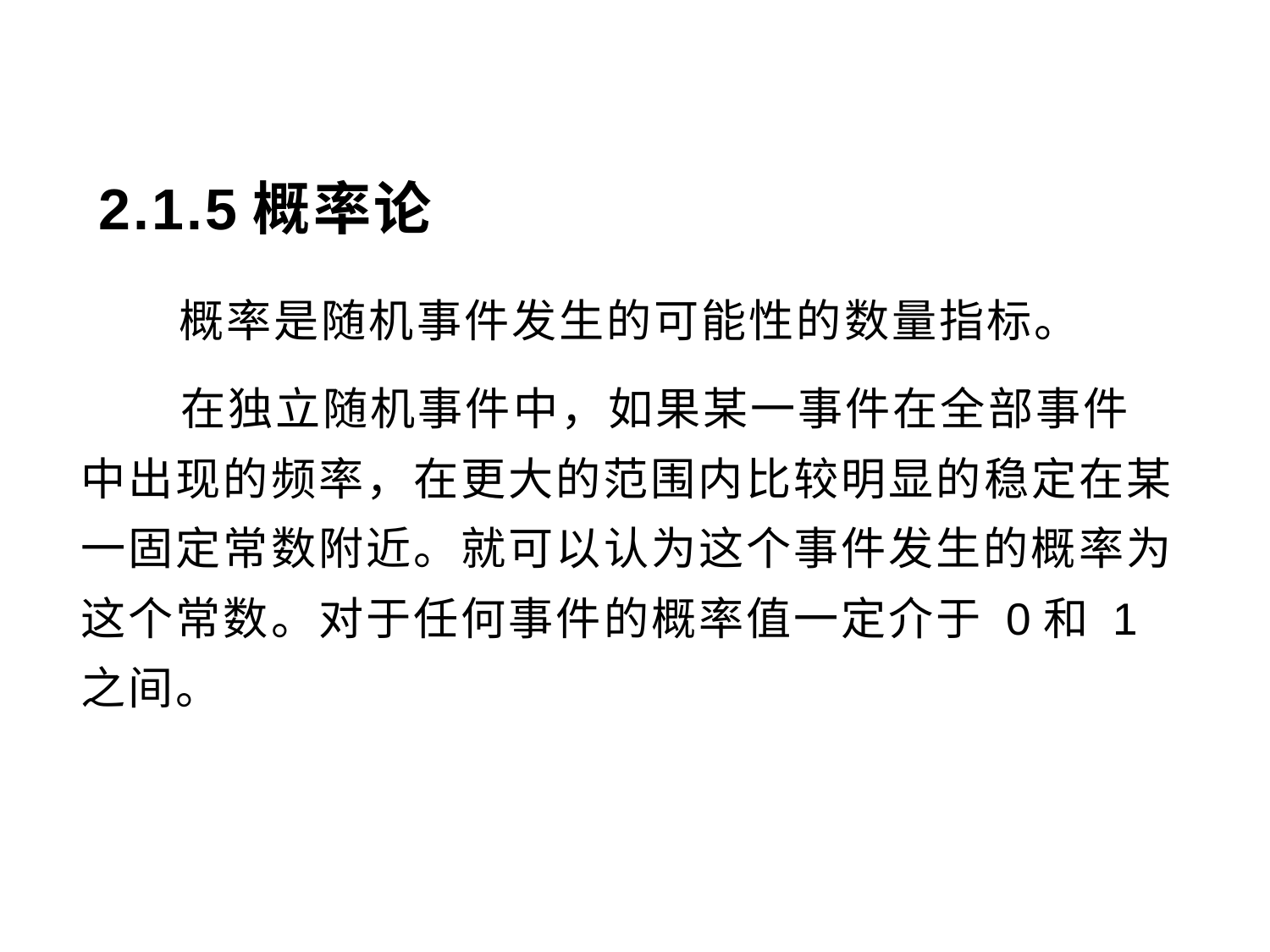

2.1.5概率论
       概率是随机事件发生的可能性的数量指标。
         在独立随机事件中，如果某一事件在全部事件中出现的频率，在更大的范围内比较明显的稳定在某一固定常数附近。就可以认为这个事件发生的概率为这个常数。对于任何事件的概率值一定介于 0和 1之间。